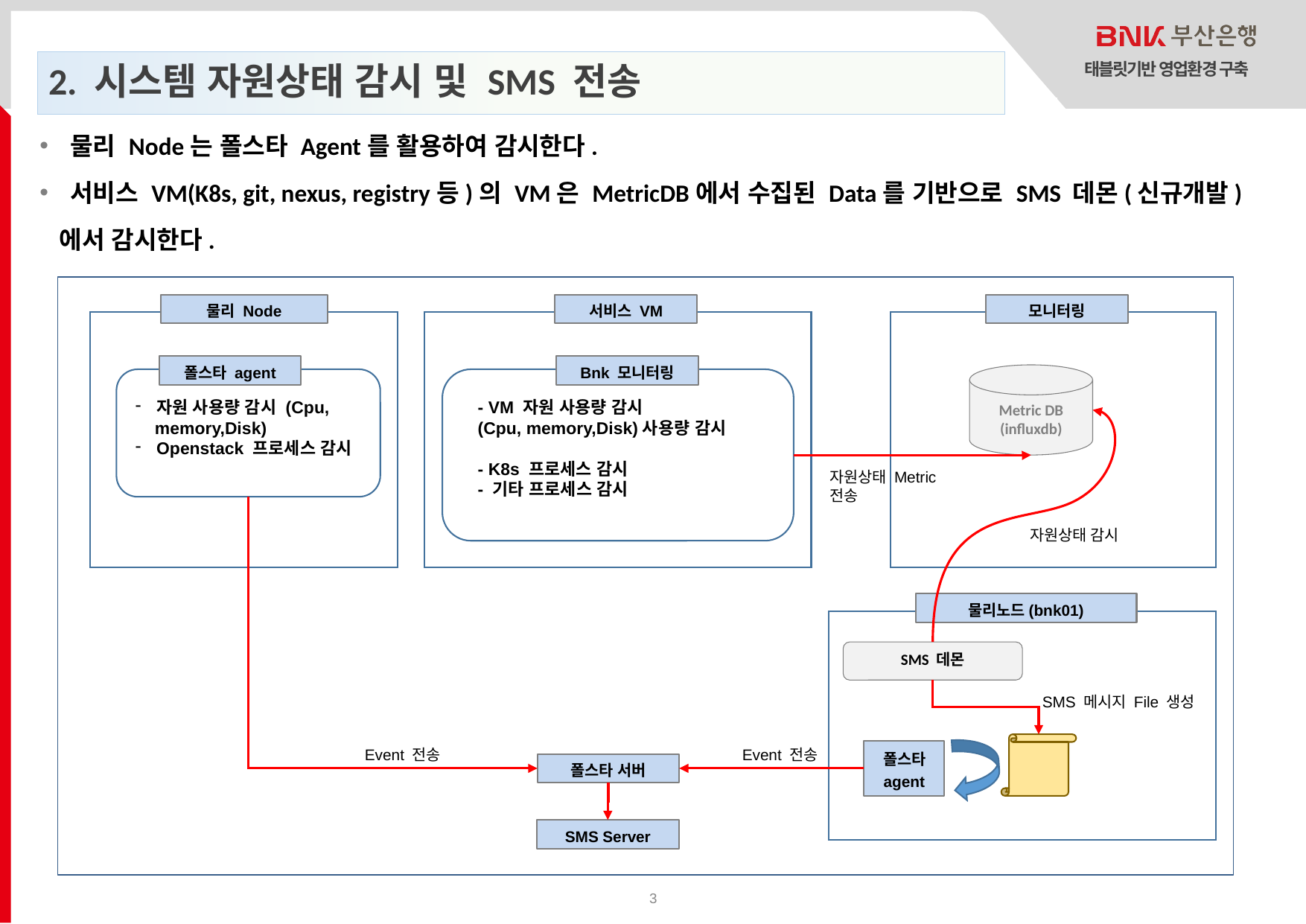

# 2. 시스템 자원상태 감시 및 SMS 전송
태블릿기반 영업환경 구축
물리 Node는 폴스타 Agent를 활용하여 감시한다.
서비스 VM(K8s, git, nexus, registry등)의 VM은 MetricDB에서 수집된 Data를 기반으로 SMS 데몬(신규개발)
  에서 감시한다.

물리 Node
서비스 VM
모니터링

폴스타 agent
Bnk 모니터링
Metric DB
(influxdb)

자원 사용량 감시 (Cpu,
    memory,Disk)
Openstack 프로세스 감시
- VM 자원 사용량 감시
(Cpu, memory,Disk)사용량 감시

- K8s 프로세스 감시
- 기타 프로세스 감시
자원상태 Metric
전송
자원상태 감시
물리노드(bnk01)

SMS 데몬
SMS 메시지 File 생성

Event 전송
Event 전송
폴스타
agent
폴스타 서버
SMS Server